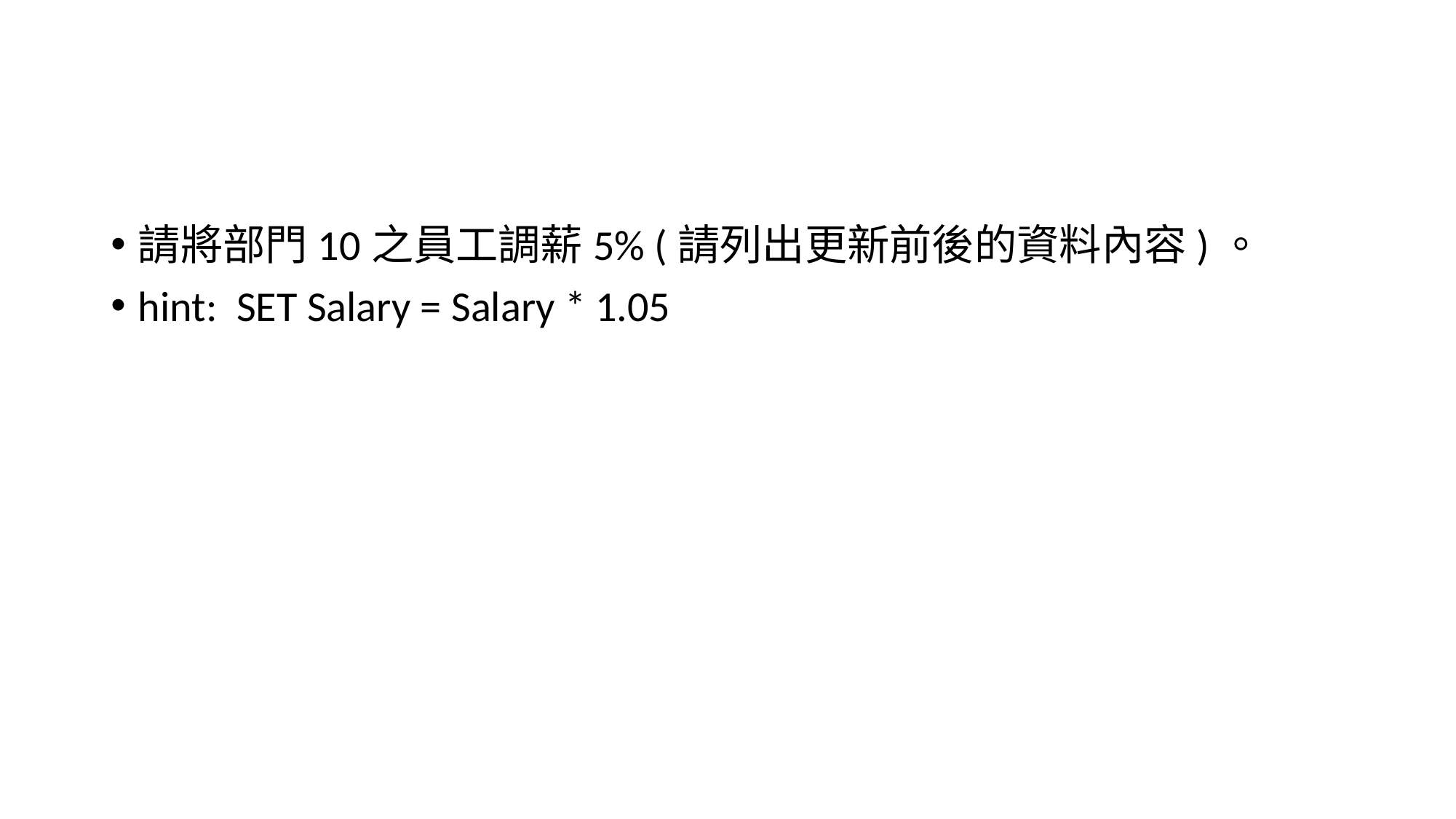

#
請將部門10之員工調薪5% (請列出更新前後的資料內容)。
hint:  SET Salary = Salary * 1.05